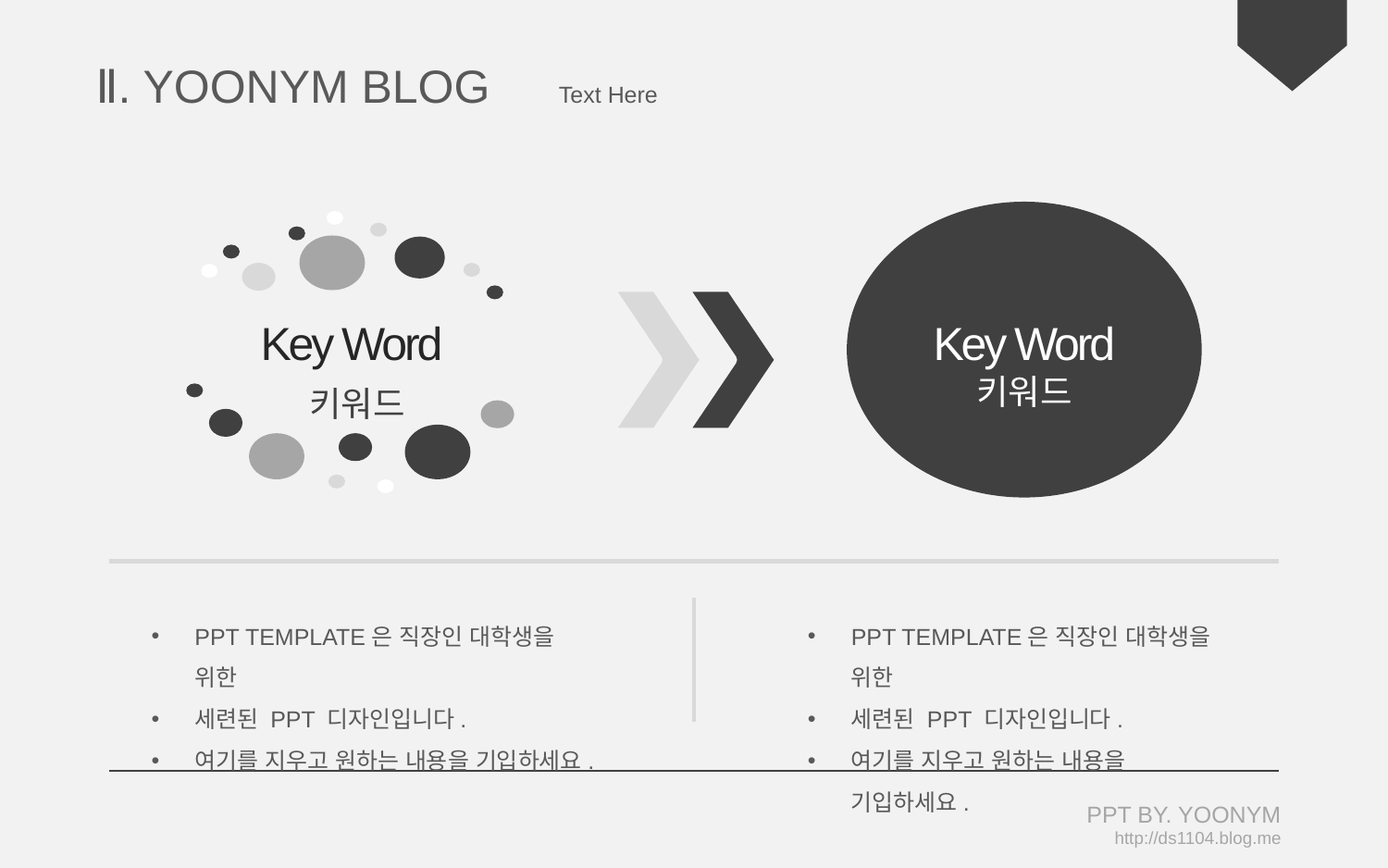

Ⅱ. YOONYM BLOG　Text Here

키워드

키워드
Key Word
Key Word

PPT TEMPLATE은 직장인 대학생을 위한
세련된 PPT 디자인입니다.
여기를 지우고 원하는 내용을 기입하세요.
PPT TEMPLATE은 직장인 대학생을 위한
세련된 PPT 디자인입니다.
여기를 지우고 원하는 내용을 기입하세요.
PPT BY. YOONYM
　http://ds1104.blog.me